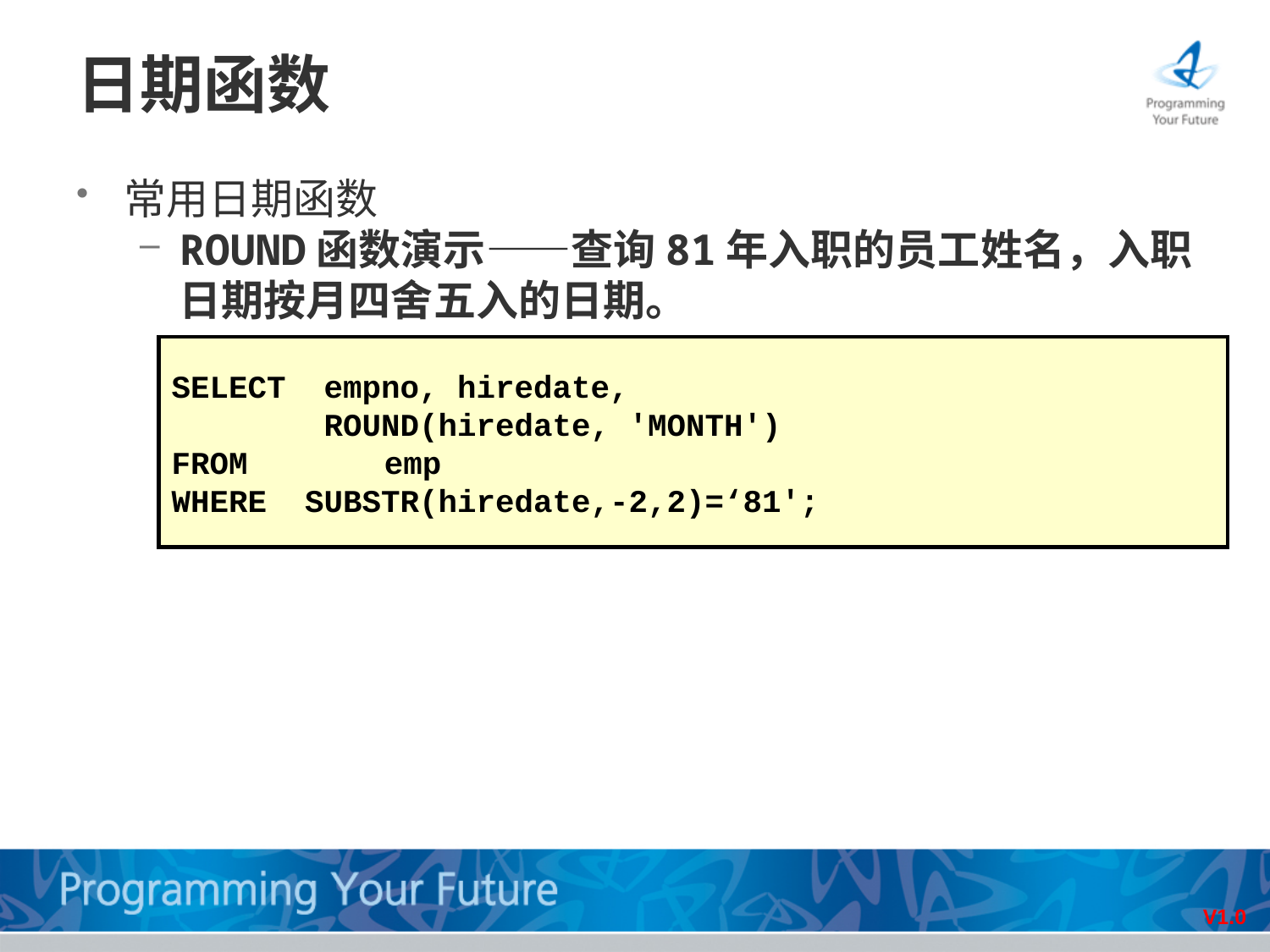

# 日期函数
常用日期函数
ROUND函数演示——查询81年入职的员工姓名，入职日期按月四舍五入的日期。

SELECT  empno, hiredate,
        ROUND(hiredate, 'MONTH')
FROM	  emp
WHERE  SUBSTR(hiredate,-2,2)=‘81';